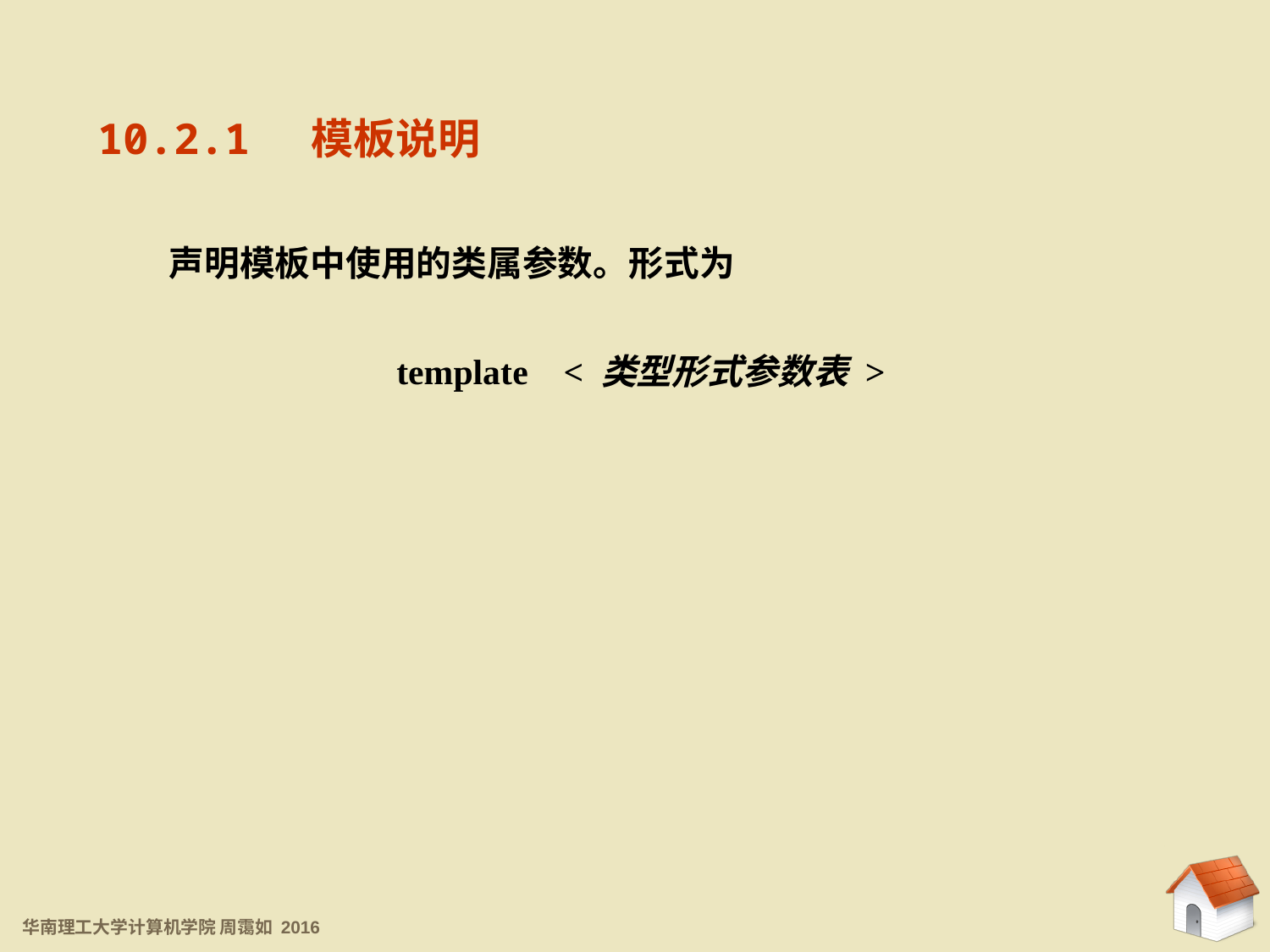

10.2.1  模板说明
10.2.1  模板说明
声明模板中使用的类属参数。形式为
template    < 类型形式参数表 >